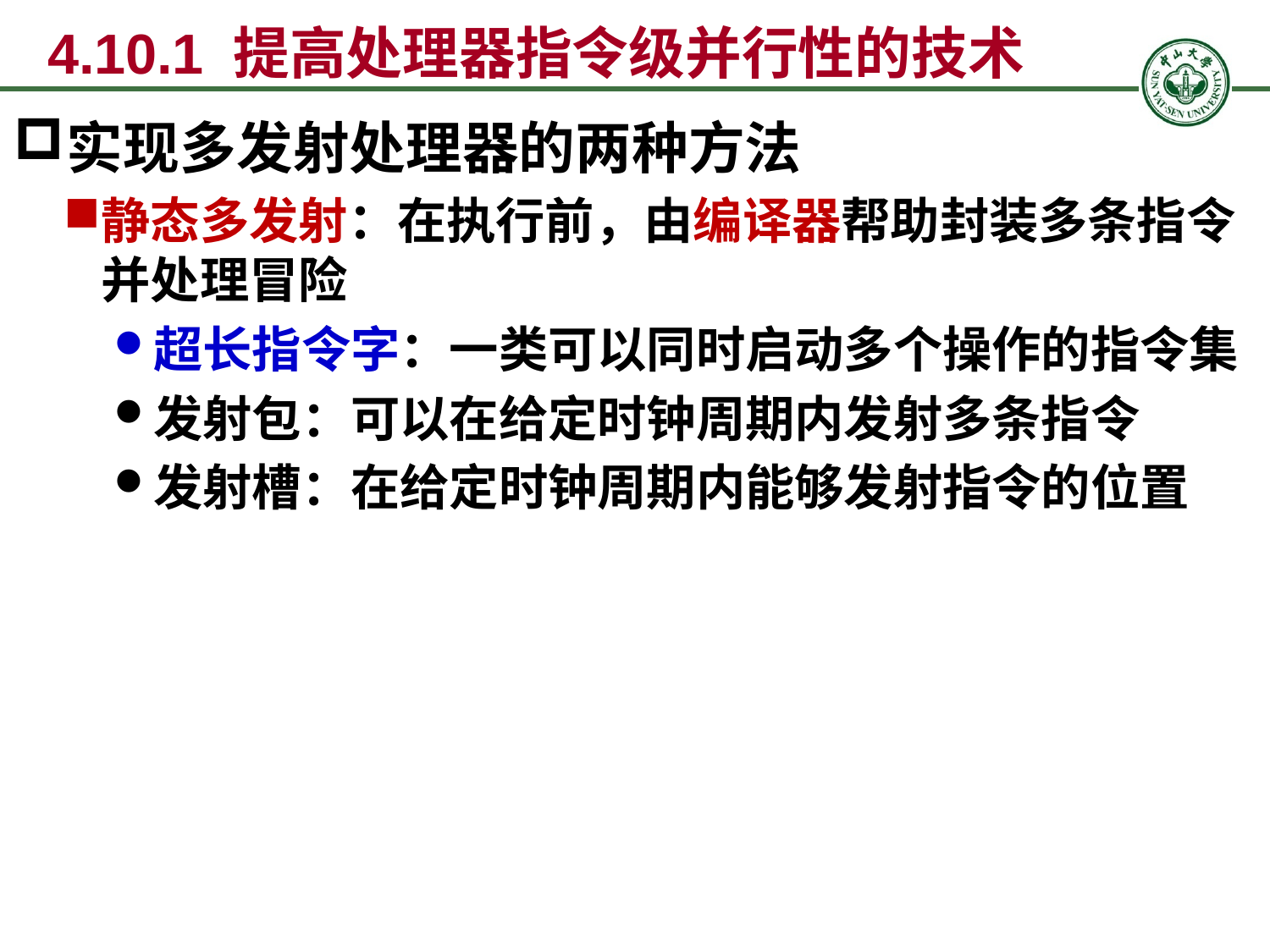

4.10.1 提高处理器指令级并行性的技术
实现多发射处理器的两种方法
静态多发射：在执行前，由编译器帮助封装多条指令并处理冒险
超长指令字：一类可以同时启动多个操作的指令集
发射包：可以在给定时钟周期内发射多条指令
发射槽：在给定时钟周期内能够发射指令的位置